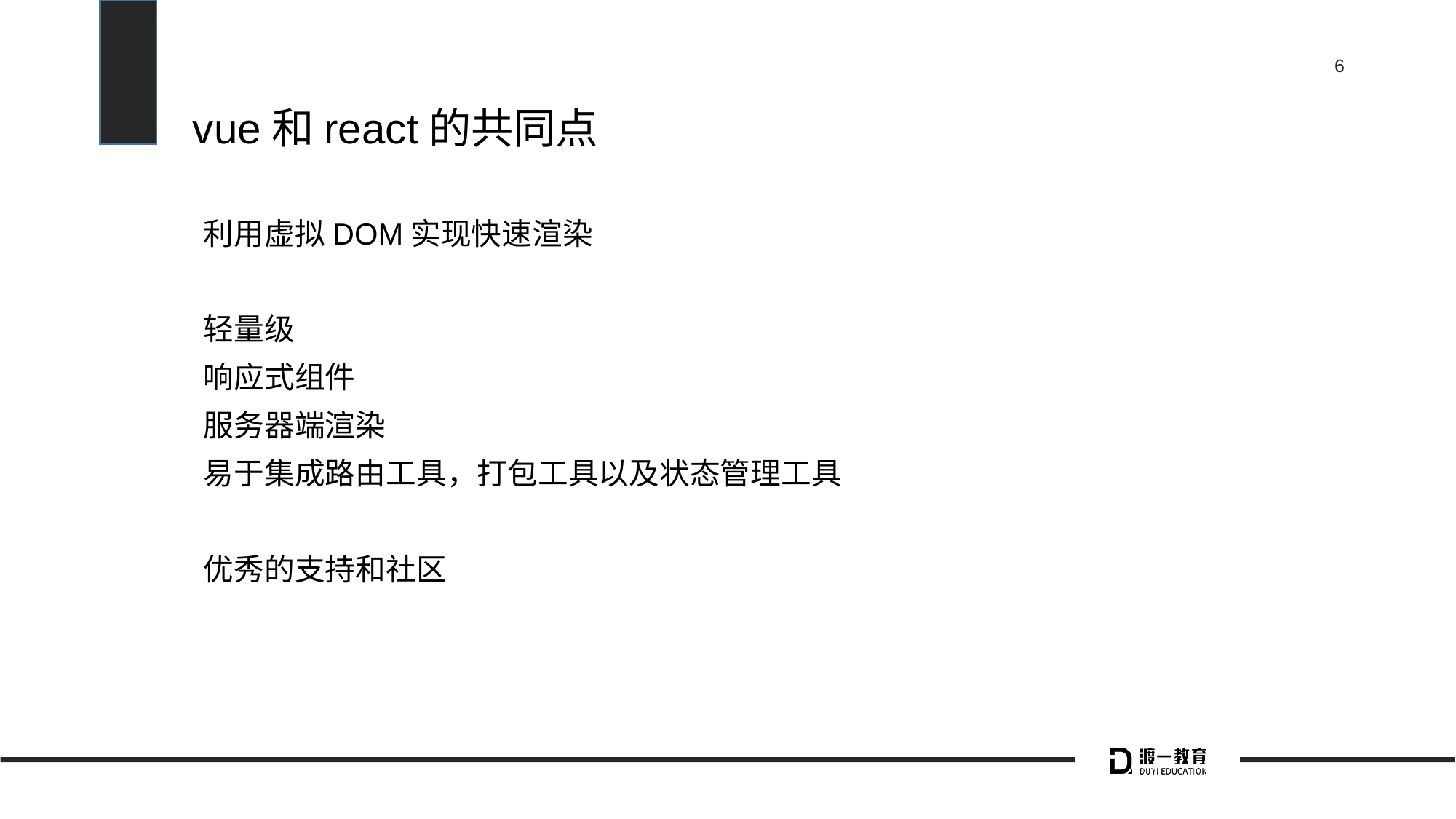

# vue和react的共同点
利用虚拟DOM实现快速渲染

轻量级
响应式组件
服务器端渲染
易于集成路由工具，打包工具以及状态管理工具

优秀的支持和社区